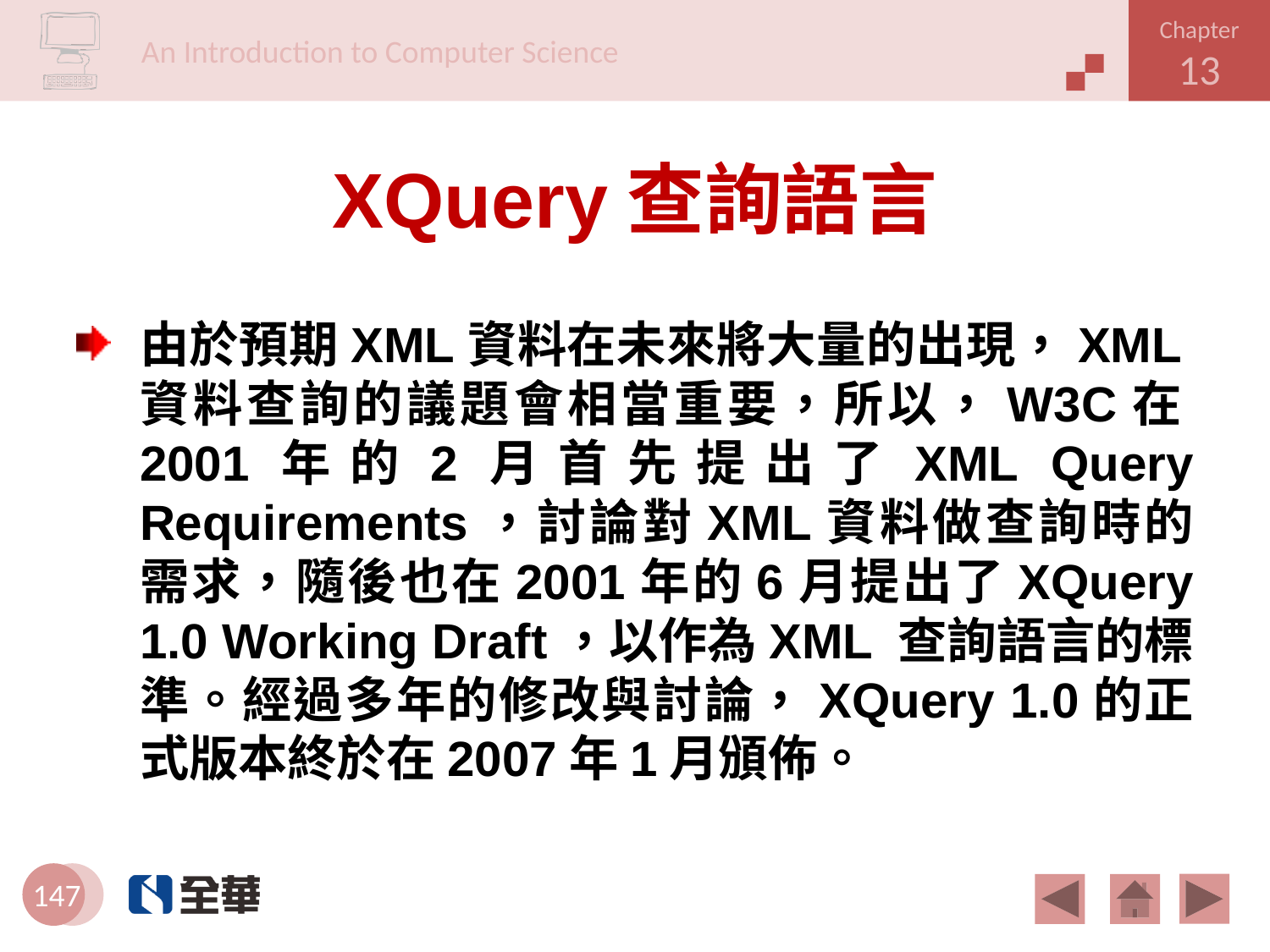

# XQuery查詢語言
由於預期XML資料在未來將大量的出現，XML資料查詢的議題會相當重要，所以，W3C在2001年的2月首先提出了XML Query Requirements，討論對XML資料做查詢時的需求，隨後也在2001年的6月提出了XQuery 1.0 Working Draft，以作為XML 查詢語言的標準。經過多年的修改與討論，XQuery 1.0的正式版本終於在2007年1月頒佈。